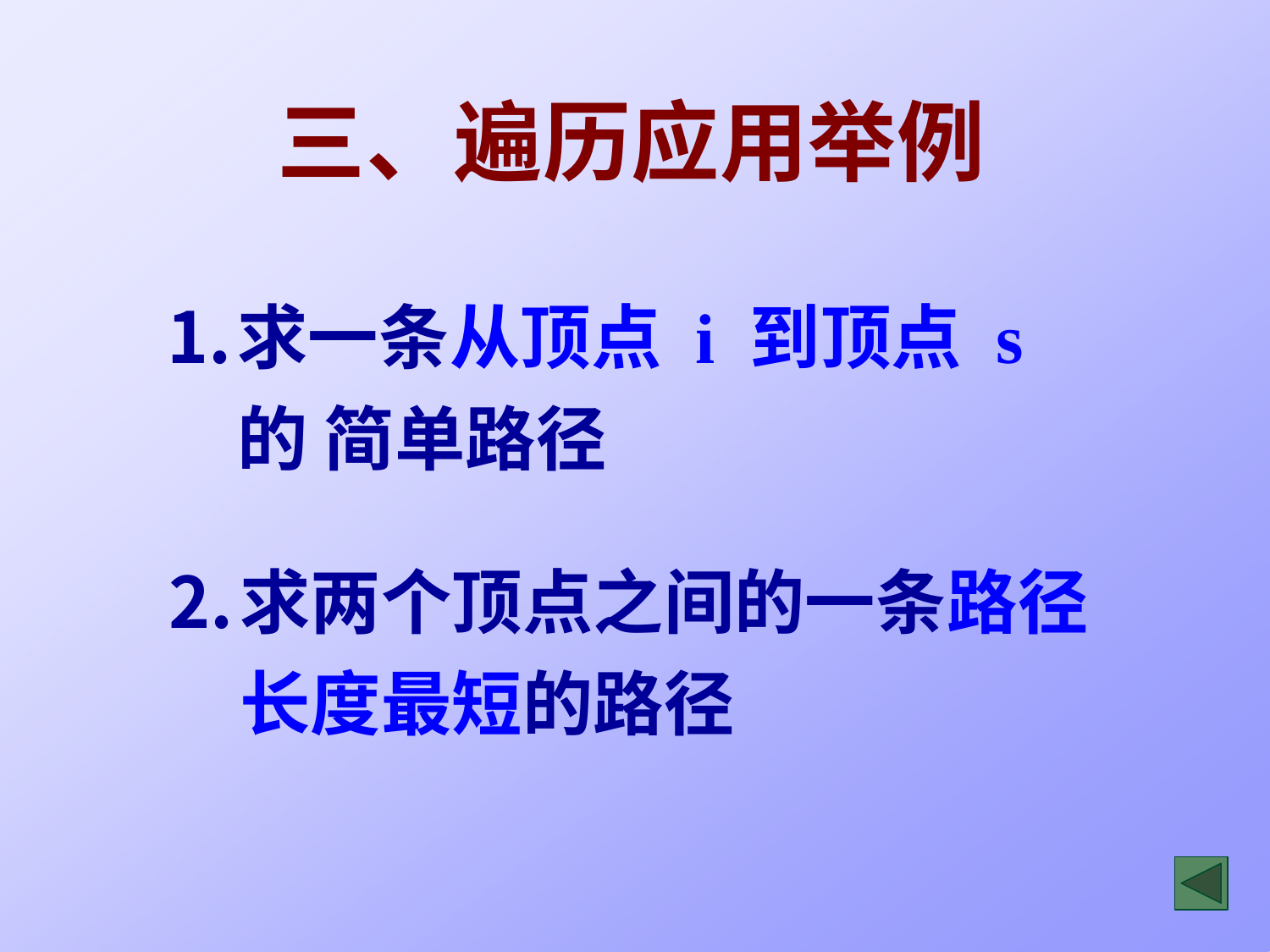

# 三、遍历应用举例
求一条从顶点i 到顶点s 的 简单路径
求两个顶点之间的一条路径 长度最短的路径